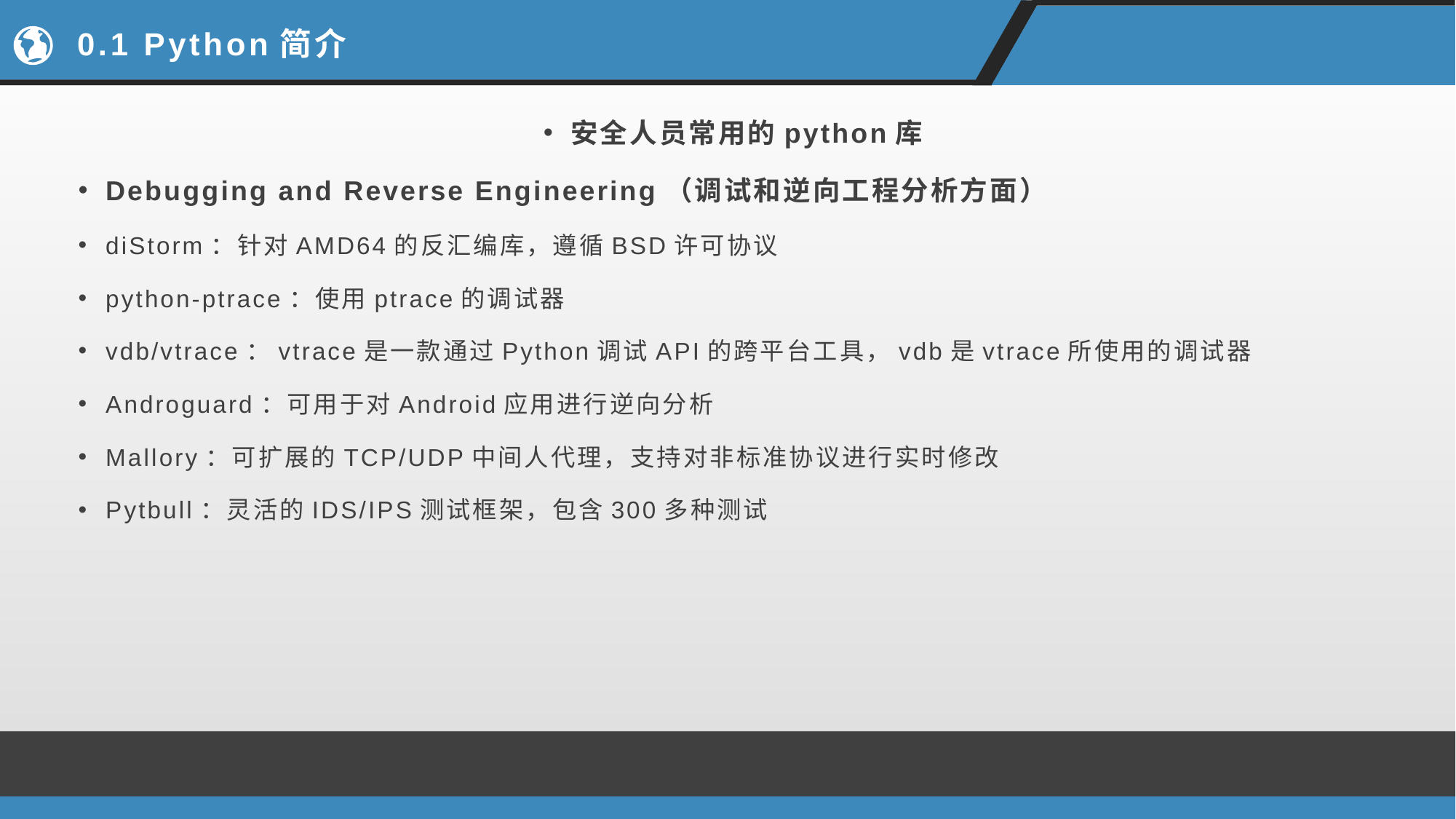

# 0.1 Python简介

安全人员常用的python库
Debugging and Reverse Engineering（调试和逆向工程分析方面）
diStorm：针对AMD64的反汇编库，遵循BSD许可协议
python-ptrace：使用ptrace的调试器
vdb/vtrace：vtrace是一款通过Python调试API的跨平台工具，vdb是vtrace所使用的调试器
Androguard：可用于对Android应用进行逆向分析
Mallory：可扩展的TCP/UDP中间人代理，支持对非标准协议进行实时修改
Pytbull：灵活的IDS/IPS测试框架，包含300多种测试